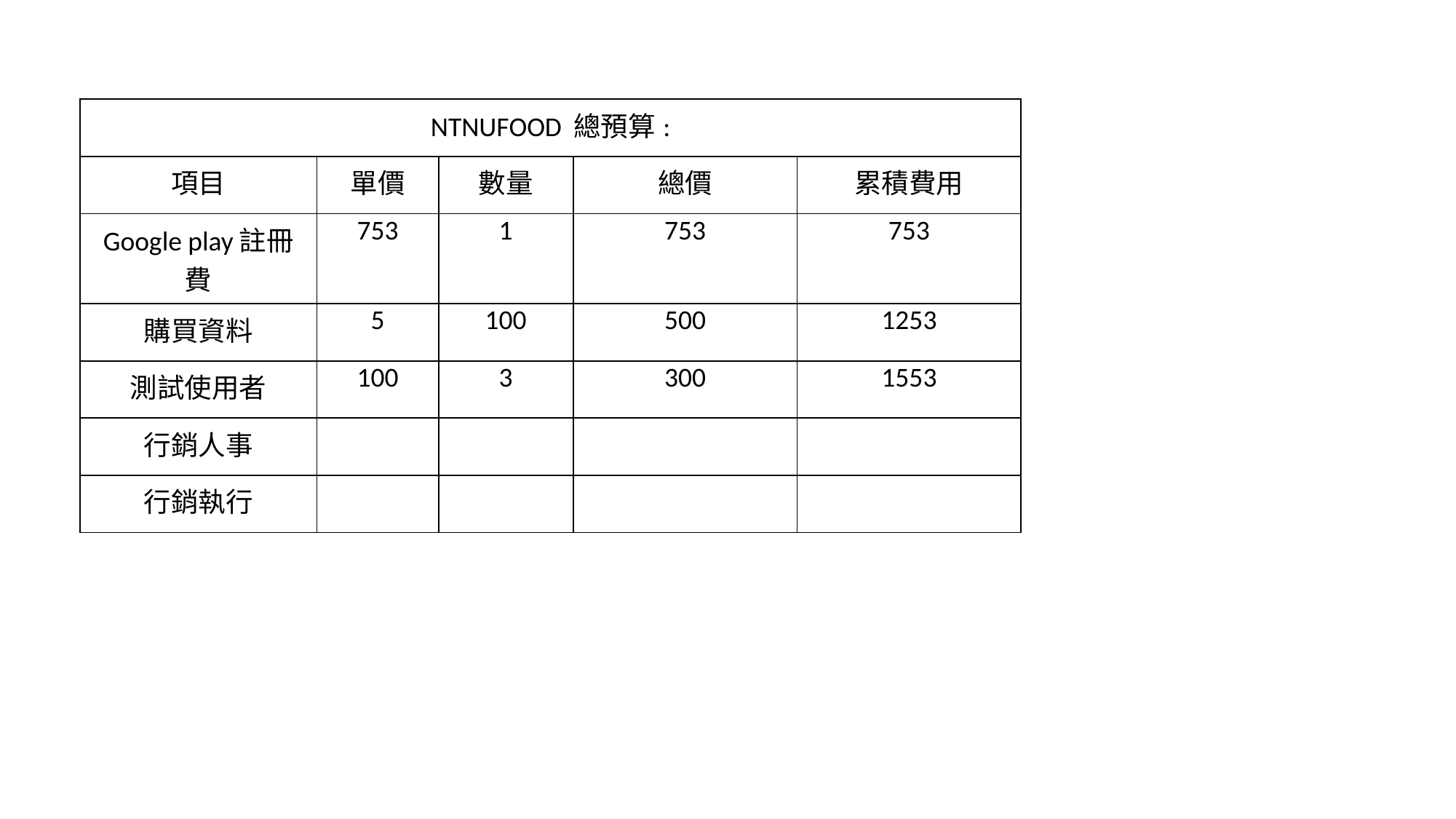

| NTNUFOOD 總預算: |  |  |  |  |
| --- | --- | --- | --- | --- |
| 項目 | 單價 | 數量 | 總價 | 累積費用 |
| Google play註冊費 | 753 | 1 | 753 | 753 |
| 購買資料 | 5 | 100 | 500 | 1253 |
| 測試使用者 | 100 | 3 | 300 | 1553 |
| 行銷人事 |  |  |  |  |
| 行銷執行 |  |  |  |  |